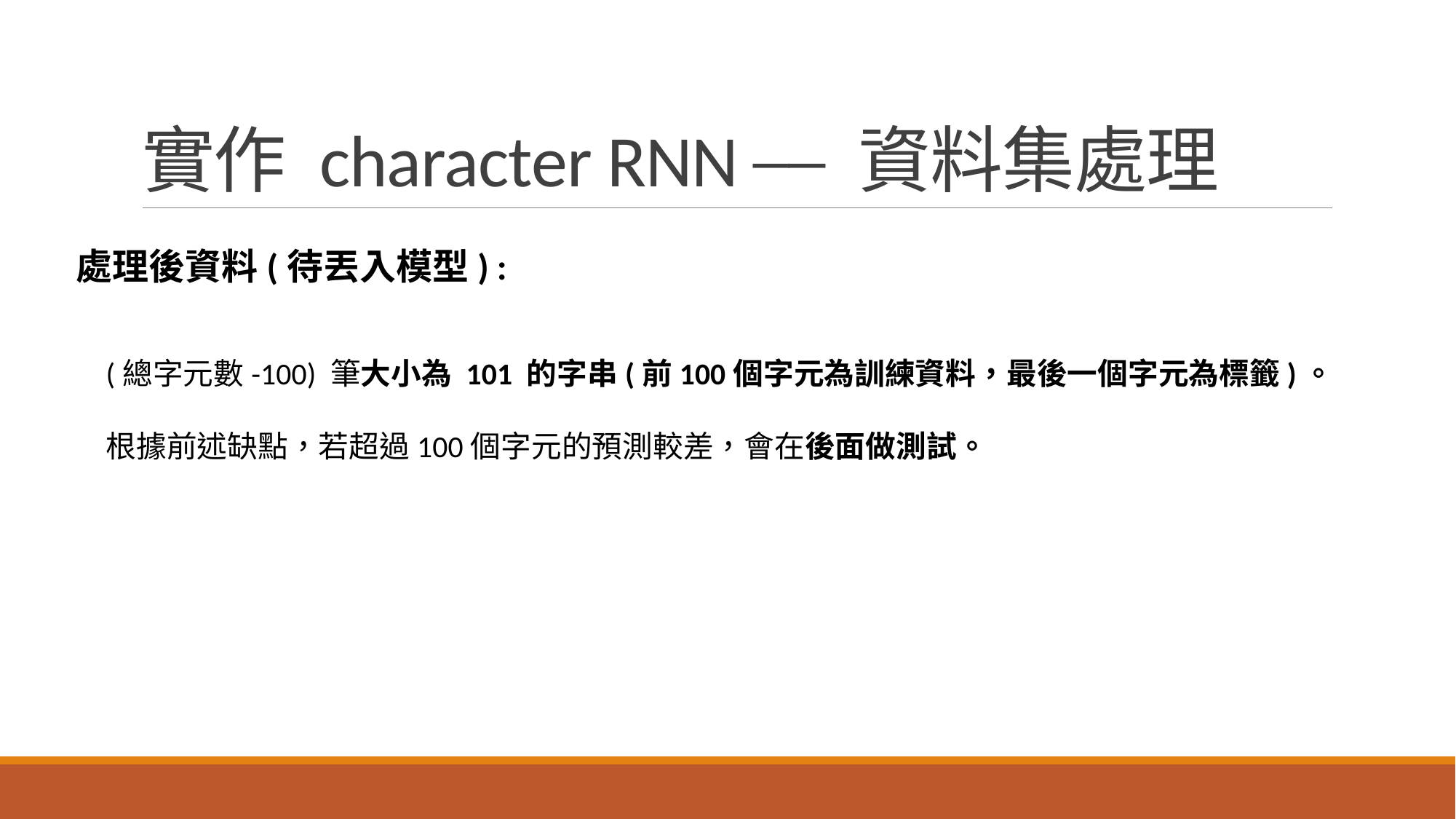

# 實作 character RNN ── 資料集處理
處理後資料(待丟入模型) :
(總字元數-100) 筆大小為 101 的字串(前100個字元為訓練資料，最後一個字元為標籤)。

根據前述缺點，若超過100個字元的預測較差，會在後面做測試。